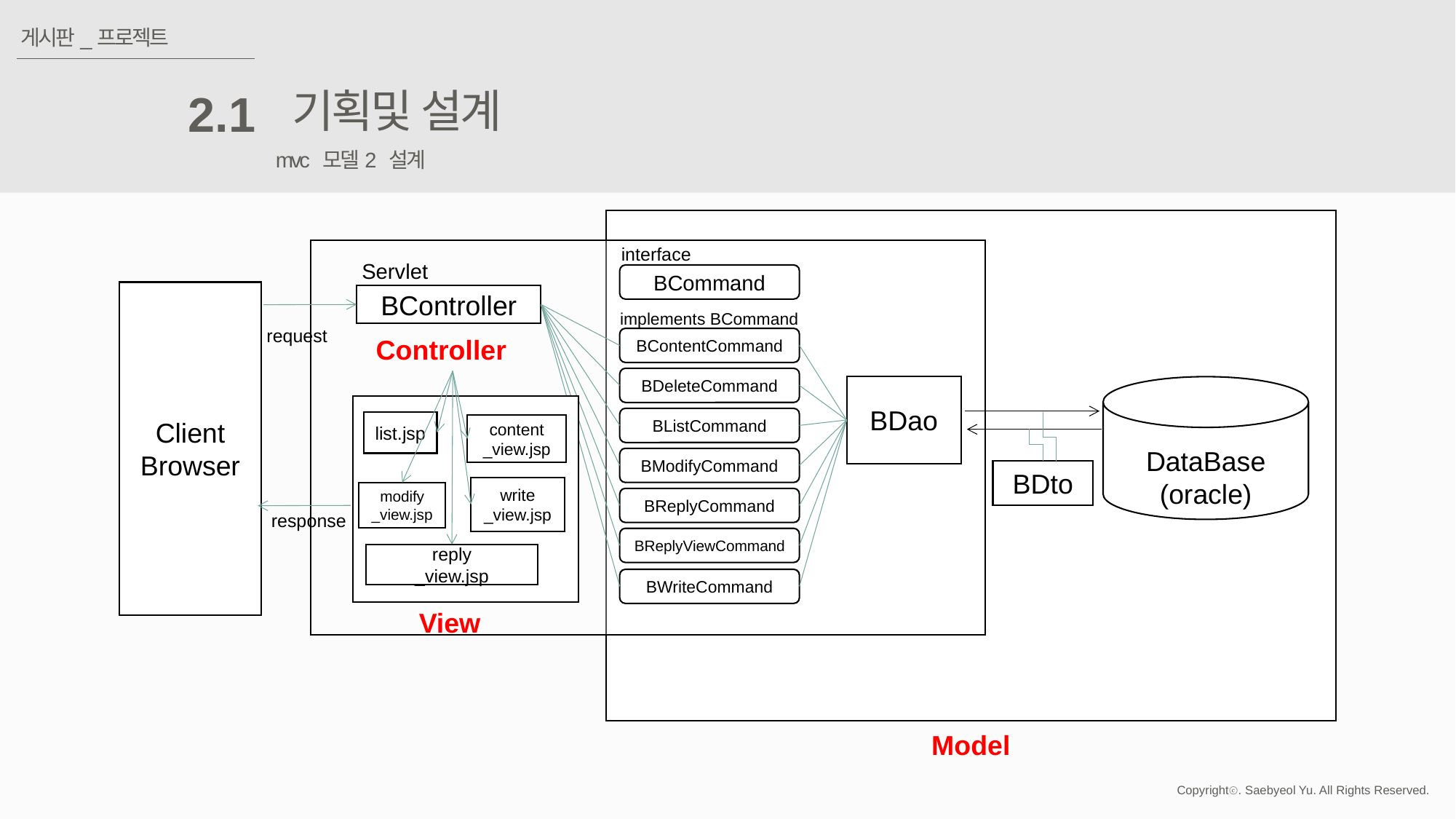

게시판_프로젝트
기획및 설계
2.1
mvc  모델2  설계

Model
interface
BCommand

Servlet
Client
Browser
BController
implements BCommand
request
Controller
BContentCommand
BDeleteCommand
BDao

DataBase
(oracle)

BListCommand
list.jsp
content
_view.jsp
BModifyCommand
BDto
write
_view.jsp
modify
_view.jsp
BReplyCommand
response
BReplyViewCommand
reply
_view.jsp
BWriteCommand
View